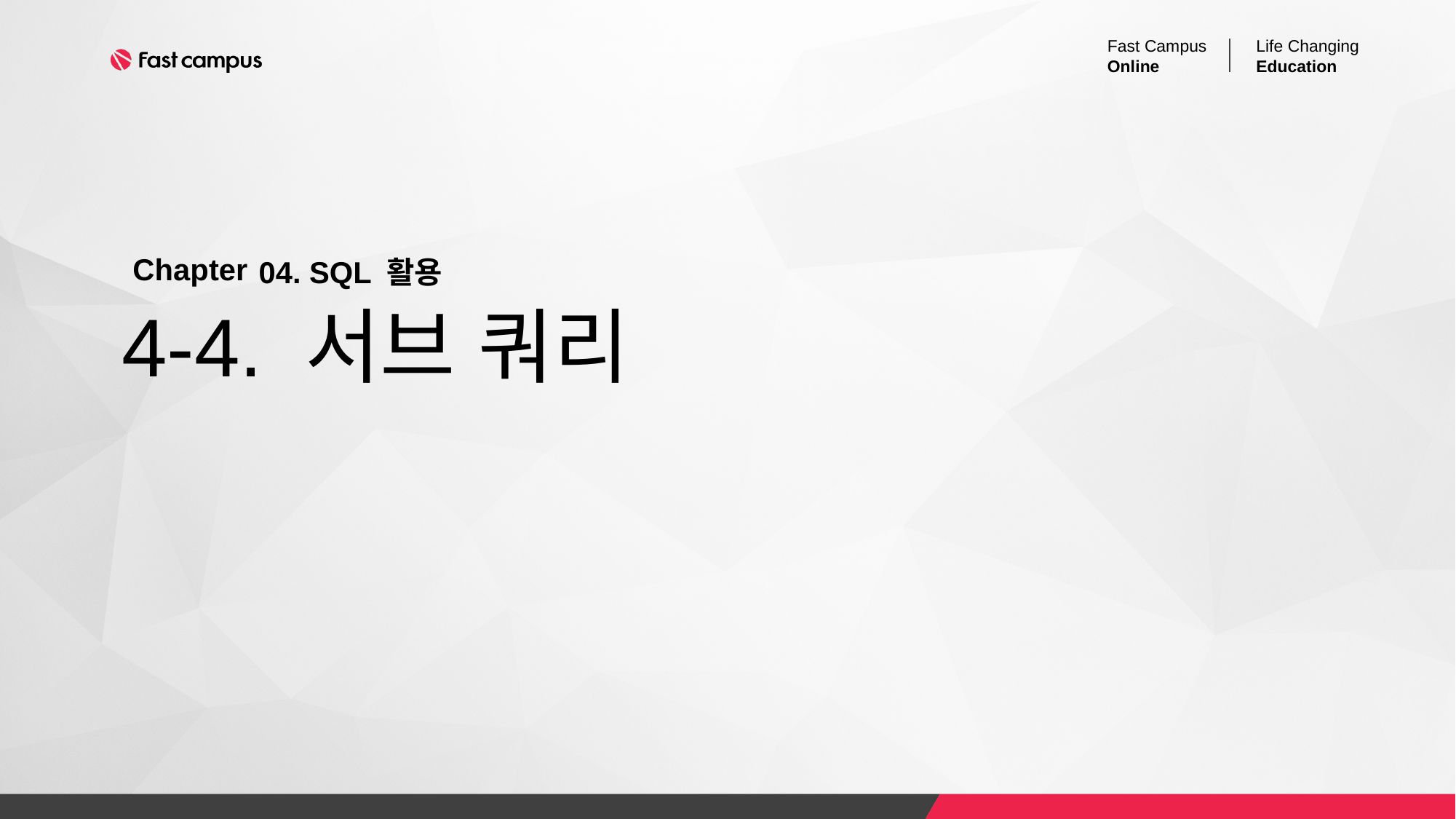

04. SQL 활용
# 4-4. 서브 쿼리